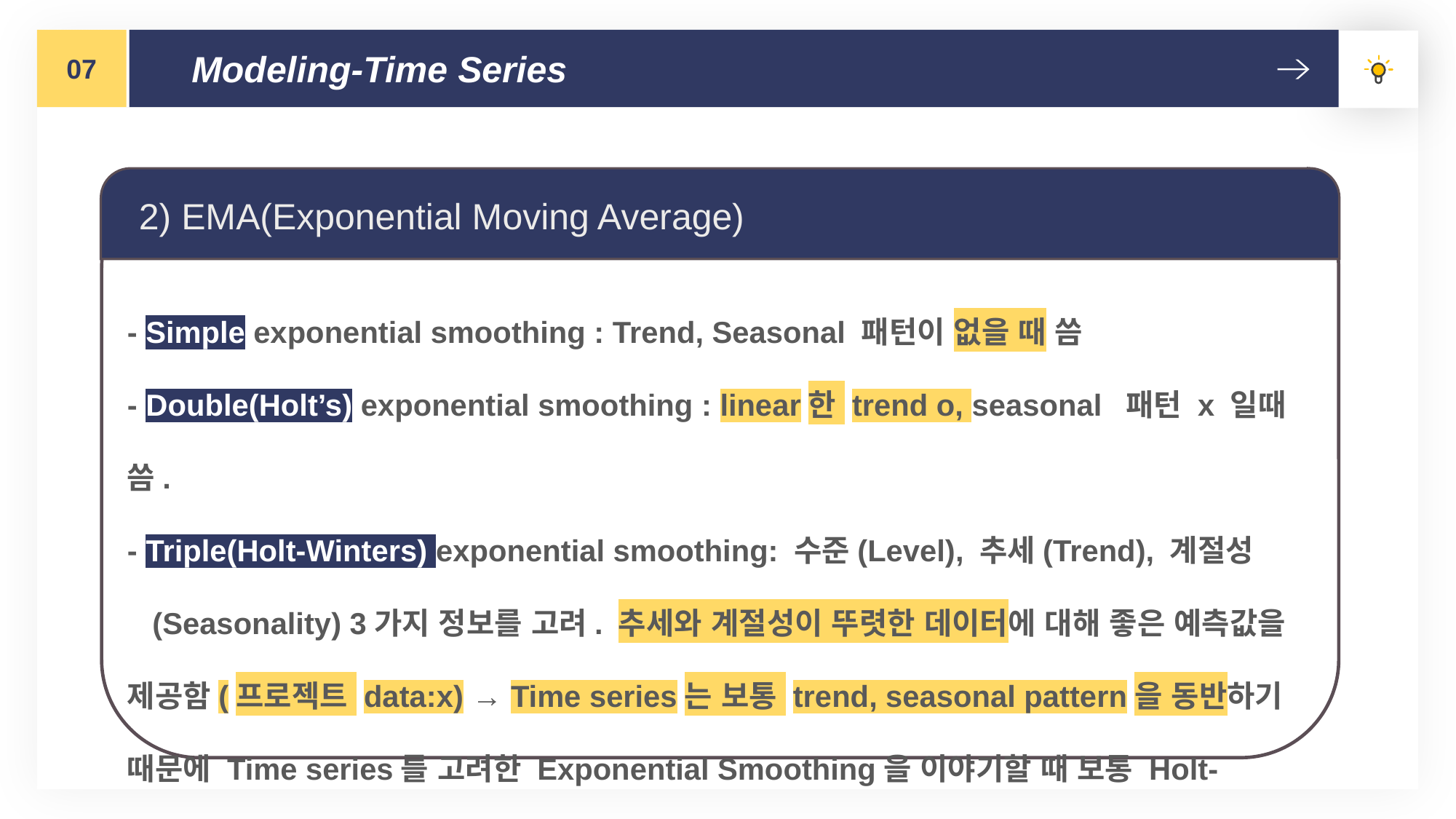

07
Modeling-Time Series

2) EMA(Exponential Moving Average)
- Simple exponential smoothing : Trend, Seasonal 패턴이 없을 때 씀
- Double(Holt’s) exponential smoothing : linear한 trend o, seasonal  패턴 x 일때 씀.
- Triple(Holt-Winters) exponential smoothing: 수준(Level), 추세(Trend), 계절성
   (Seasonality) 3가지 정보를 고려. 추세와 계절성이 뚜렷한 데이터에 대해 좋은 예측값을 제공함(프로젝트 data:x) → Time series는 보통 trend, seasonal pattern을 동반하기 때문에 Time series를 고려한 Exponential Smoothing을 이야기할 때 보통 Holt-Winters 를 말함